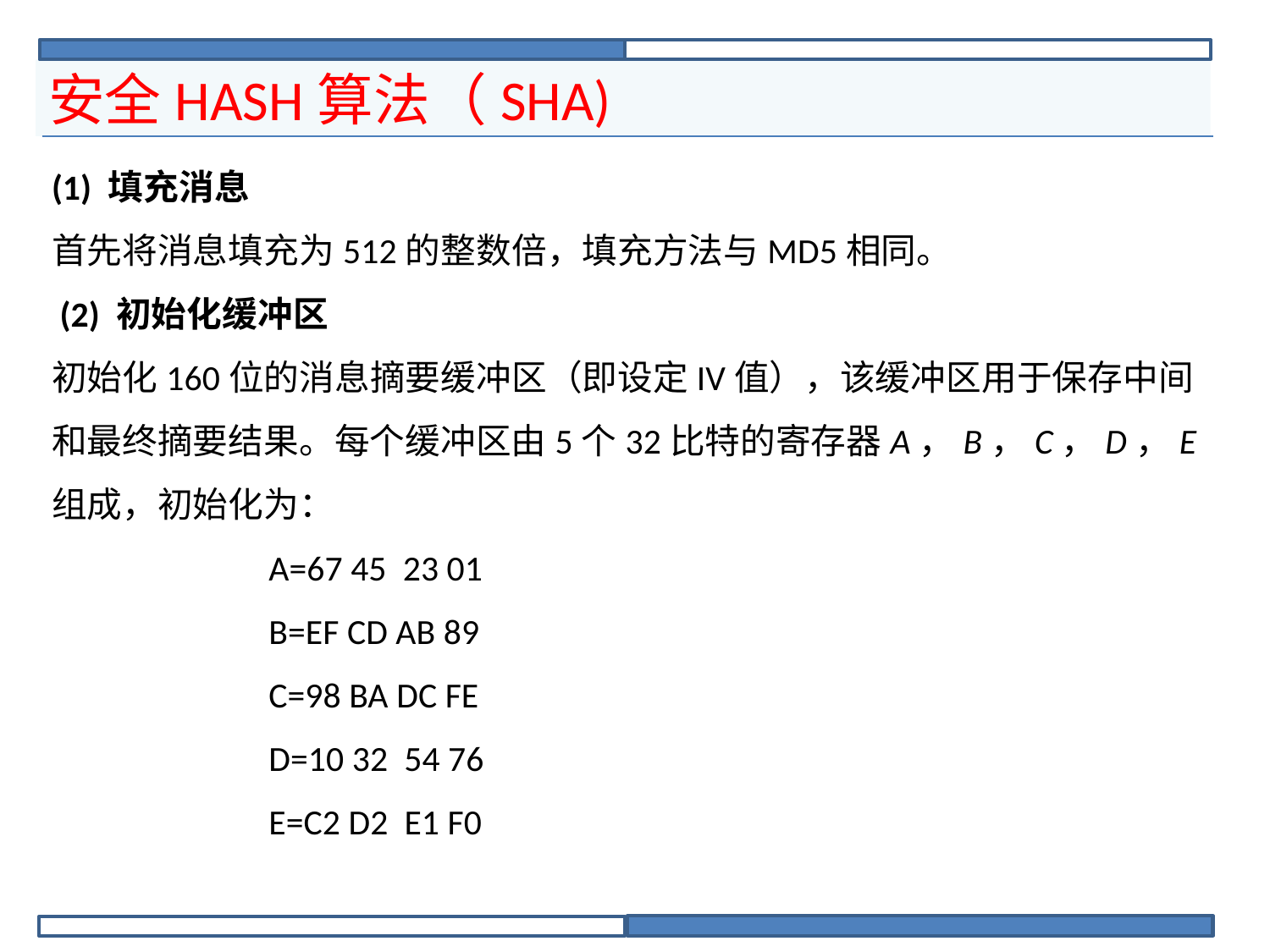

# 安全HASH算法（SHA)
(1) 填充消息
首先将消息填充为512的整数倍，填充方法与MD5相同。
 (2) 初始化缓冲区
初始化160位的消息摘要缓冲区（即设定IV值），该缓冲区用于保存中间和最终摘要结果。每个缓冲区由5个32比特的寄存器A，B，C，D，E组成，初始化为：
                           A=67 45  23 01
                           B=EF CD AB 89
                           C=98 BA DC FE
                           D=10 32  54 76
                           E=C2 D2  E1 F0